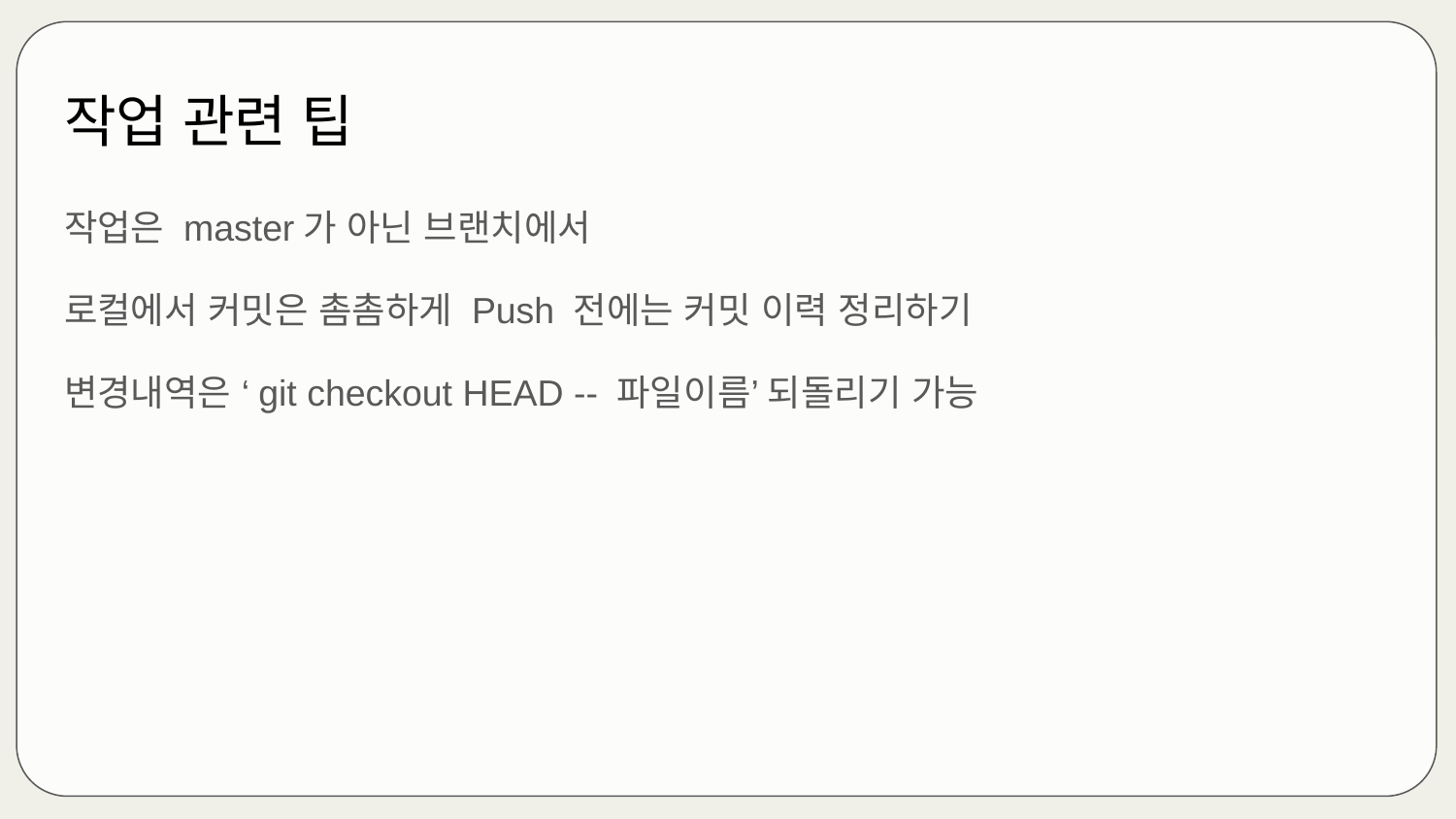

# 작업 관련 팁
작업은 master가 아닌 브랜치에서
로컬에서 커밋은 촘촘하게 Push 전에는 커밋 이력 정리하기
변경내역은 ‘git checkout HEAD -- 파일이름’ 되돌리기 가능